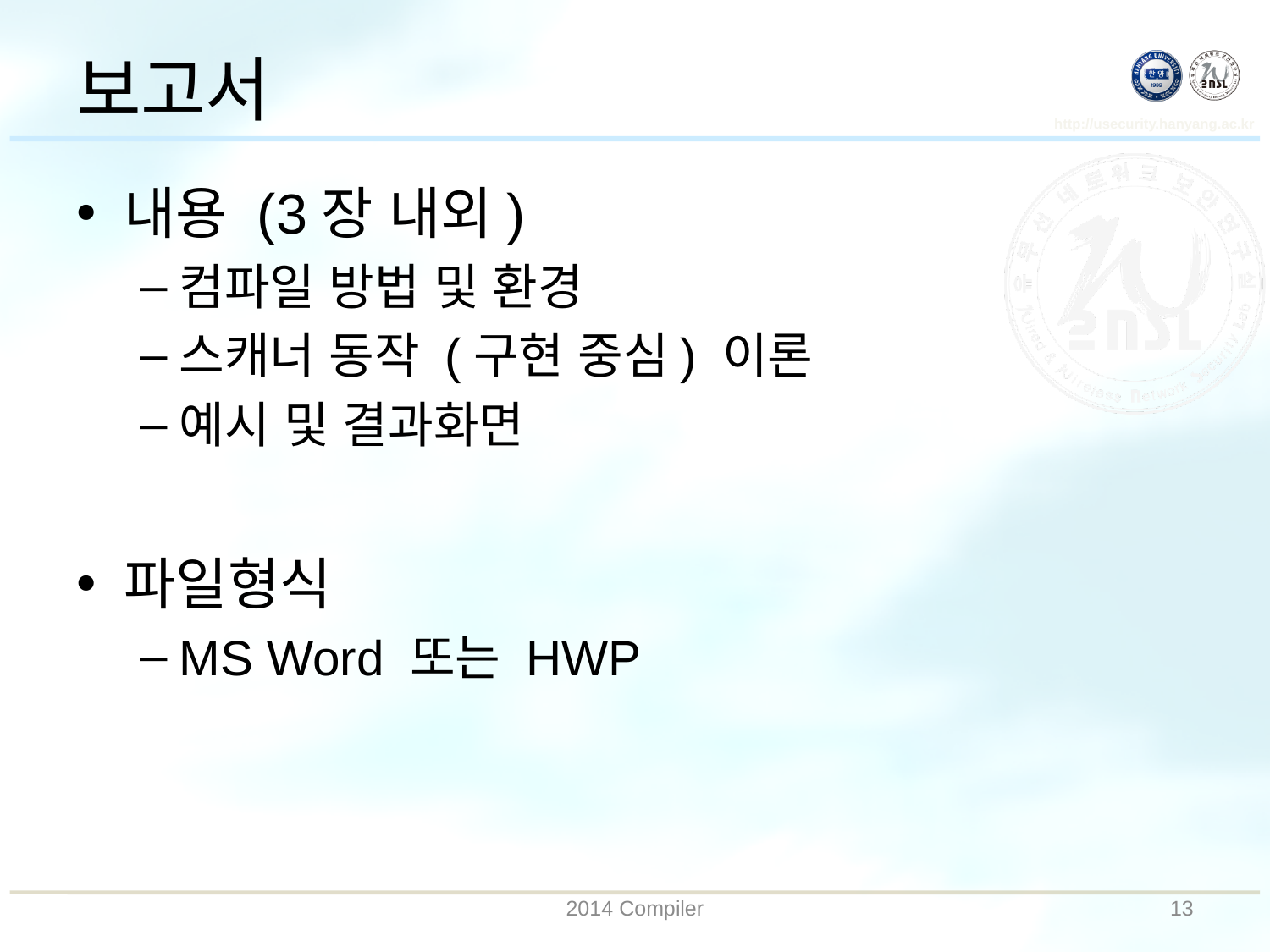

# 보고서
내용 (3장 내외)
컴파일 방법 및 환경
스캐너 동작 (구현 중심) 이론
예시 및 결과화면

파일형식
MS Word 또는 HWP
2014 Compiler
13